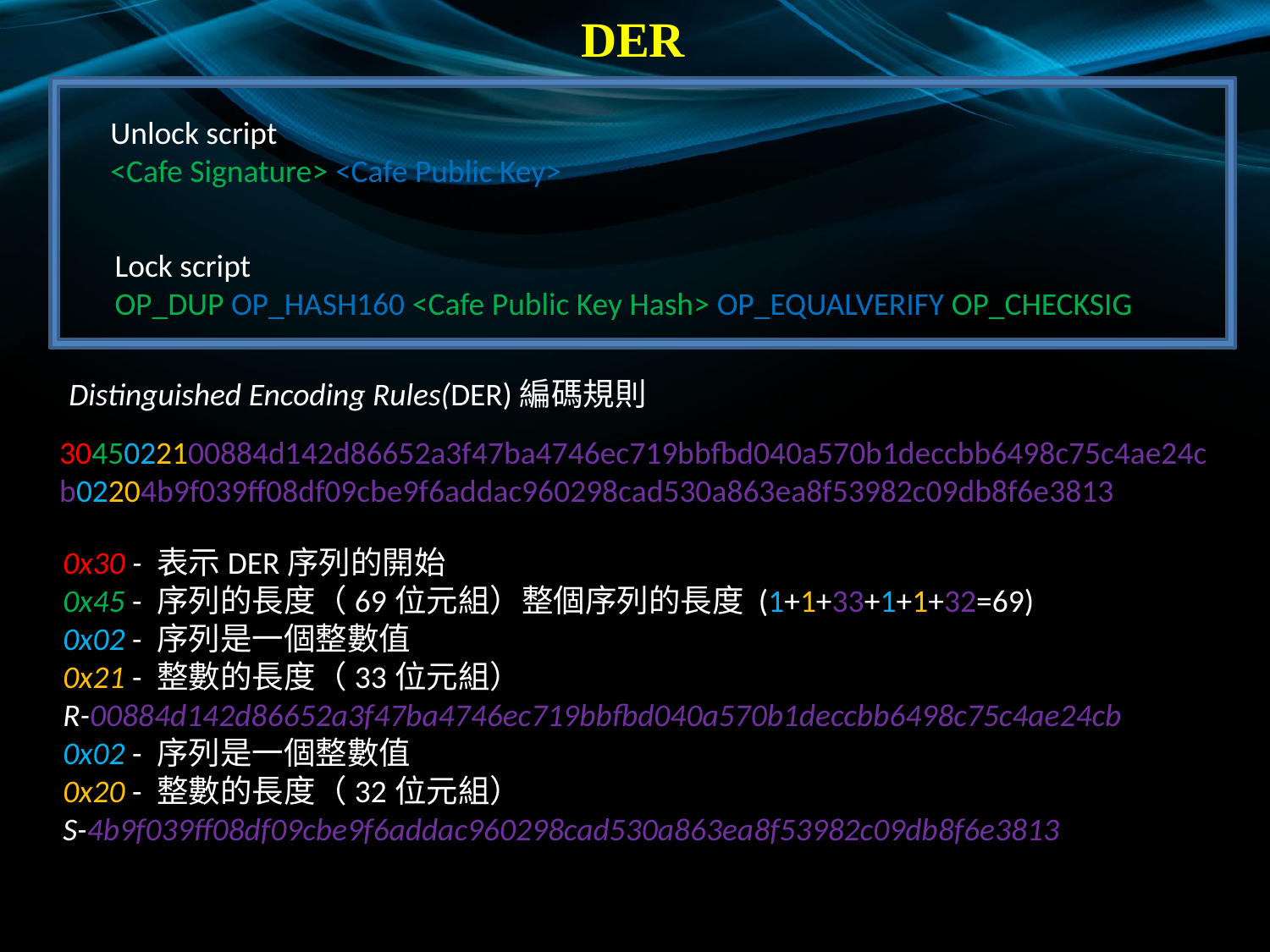

DER

Unlock script
<Cafe Signature> <Cafe Public Key>
Lock script
OP_DUP OP_HASH160 <Cafe Public Key Hash> OP_EQUALVERIFY OP_CHECKSIG

Distinguished Encoding Rules(DER)編碼規則
3045022100884d142d86652a3f47ba4746ec719bbfbd040a570b1deccbb6498c75c4ae24cb02204b9f039ff08df09cbe9f6addac960298cad530a863ea8f53982c09db8f6e381301
0x30 - 表示DER序列的開始
0x45 - 序列的長度（69位元組）整個序列的長度 (1+1+33+1+1+32=69)
0x02 - 序列是一個整數值
0x21 - 整數的長度（33位元組）
R-00884d142d86652a3f47ba4746ec719bbfbd040a570b1deccbb6498c75c4ae24cb(66字)
0x02 - 序列是一個整數值
0x20 - 整數的長度（32位元組）
S-4b9f039ff08df09cbe9f6addac960298cad530a863ea8f53982c09db8f6e3813(64字)
0x01 –尾碼指示使用的雜湊的類型（SIGHASH_ALL）